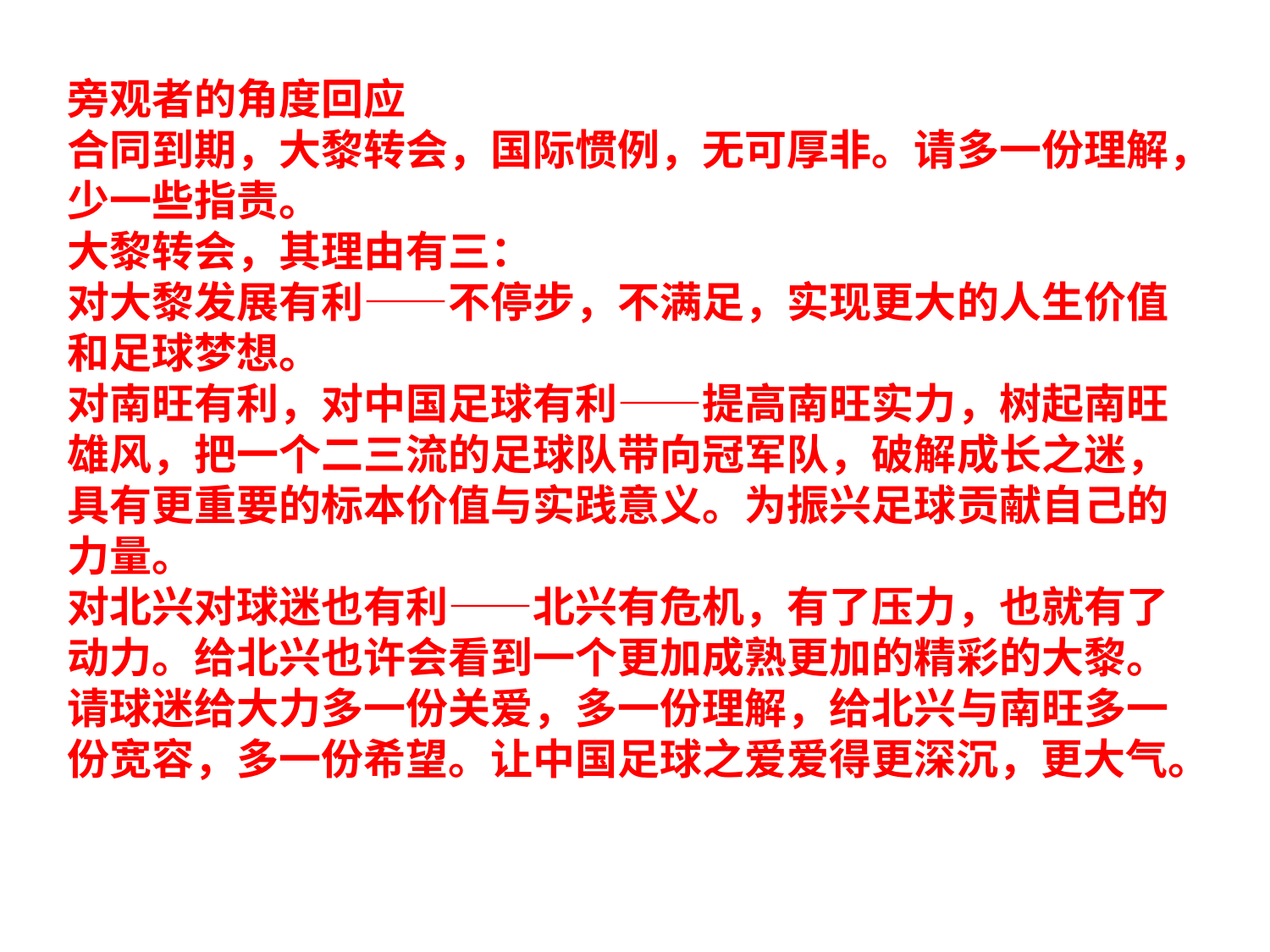

旁观者的角度回应
合同到期，大黎转会，国际惯例，无可厚非。请多一份理解，少一些指责。
大黎转会，其理由有三：
对大黎发展有利——不停步，不满足，实现更大的人生价值和足球梦想。
对南旺有利，对中国足球有利——提高南旺实力，树起南旺雄风，把一个二三流的足球队带向冠军队，破解成长之迷，具有更重要的标本价值与实践意义。为振兴足球贡献自己的力量。
对北兴对球迷也有利——北兴有危机，有了压力，也就有了动力。给北兴也许会看到一个更加成熟更加的精彩的大黎。
请球迷给大力多一份关爱，多一份理解，给北兴与南旺多一份宽容，多一份希望。让中国足球之爱爱得更深沉，更大气。